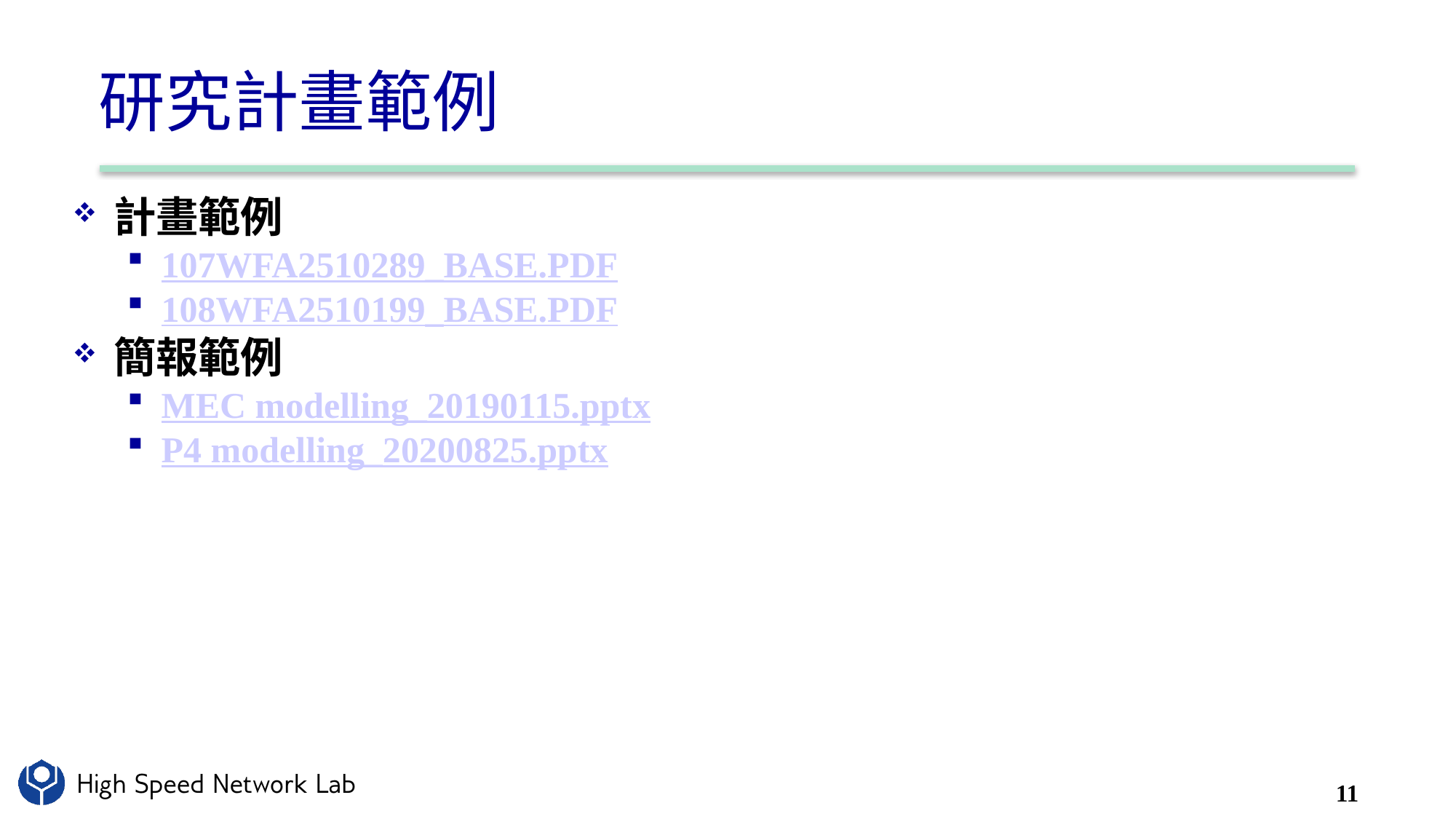

# 研究計畫範例
計畫範例
107WFA2510289_BASE.PDF
108WFA2510199_BASE.PDF
簡報範例
MEC modelling_20190115.pptx
P4 modelling_20200825.pptx
11